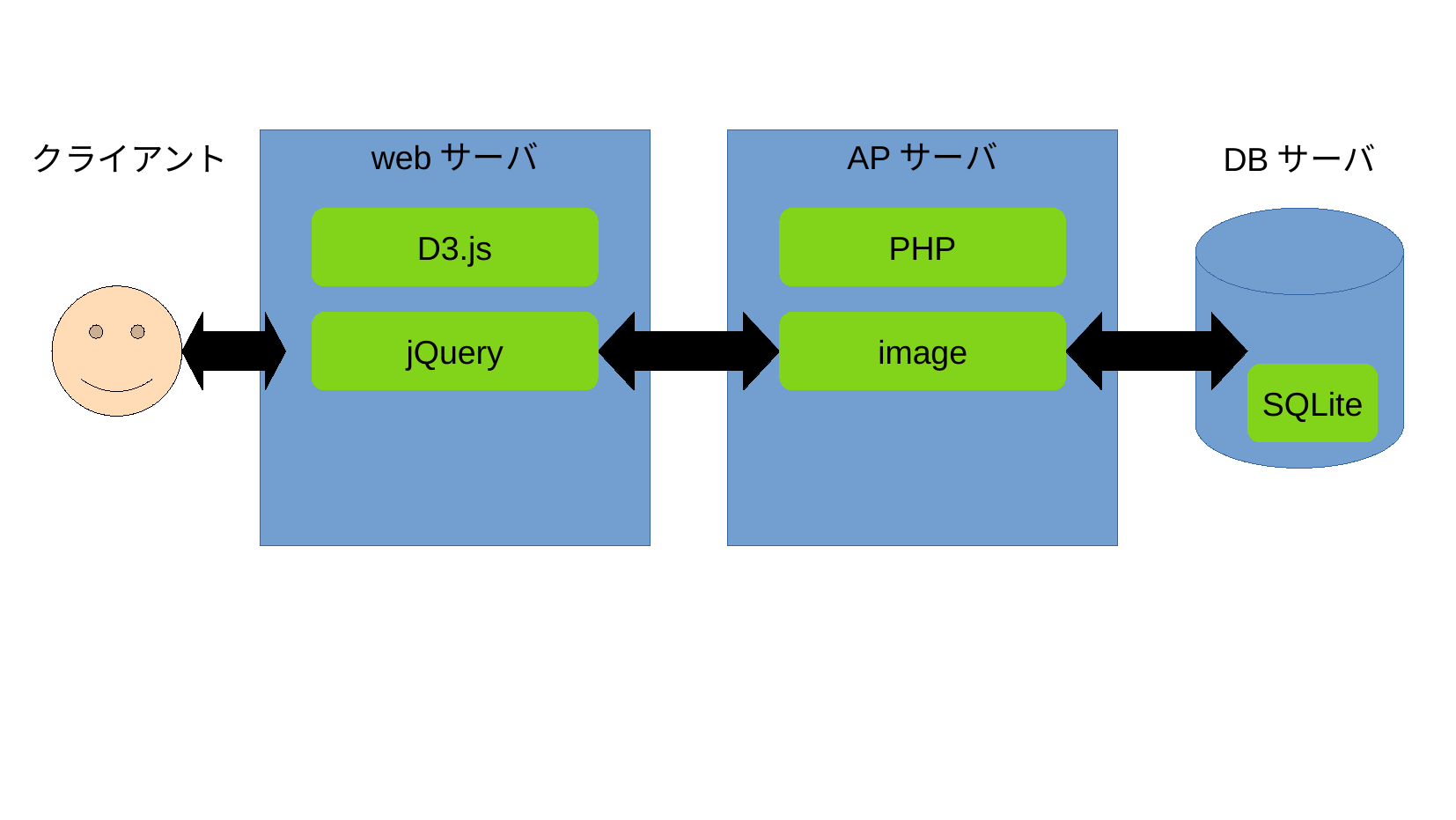

webサーバ
APサーバ
クライアント
DBサーバ
D3.js
PHP

HTML
jQuery
JSON
image
SQL
SQLite